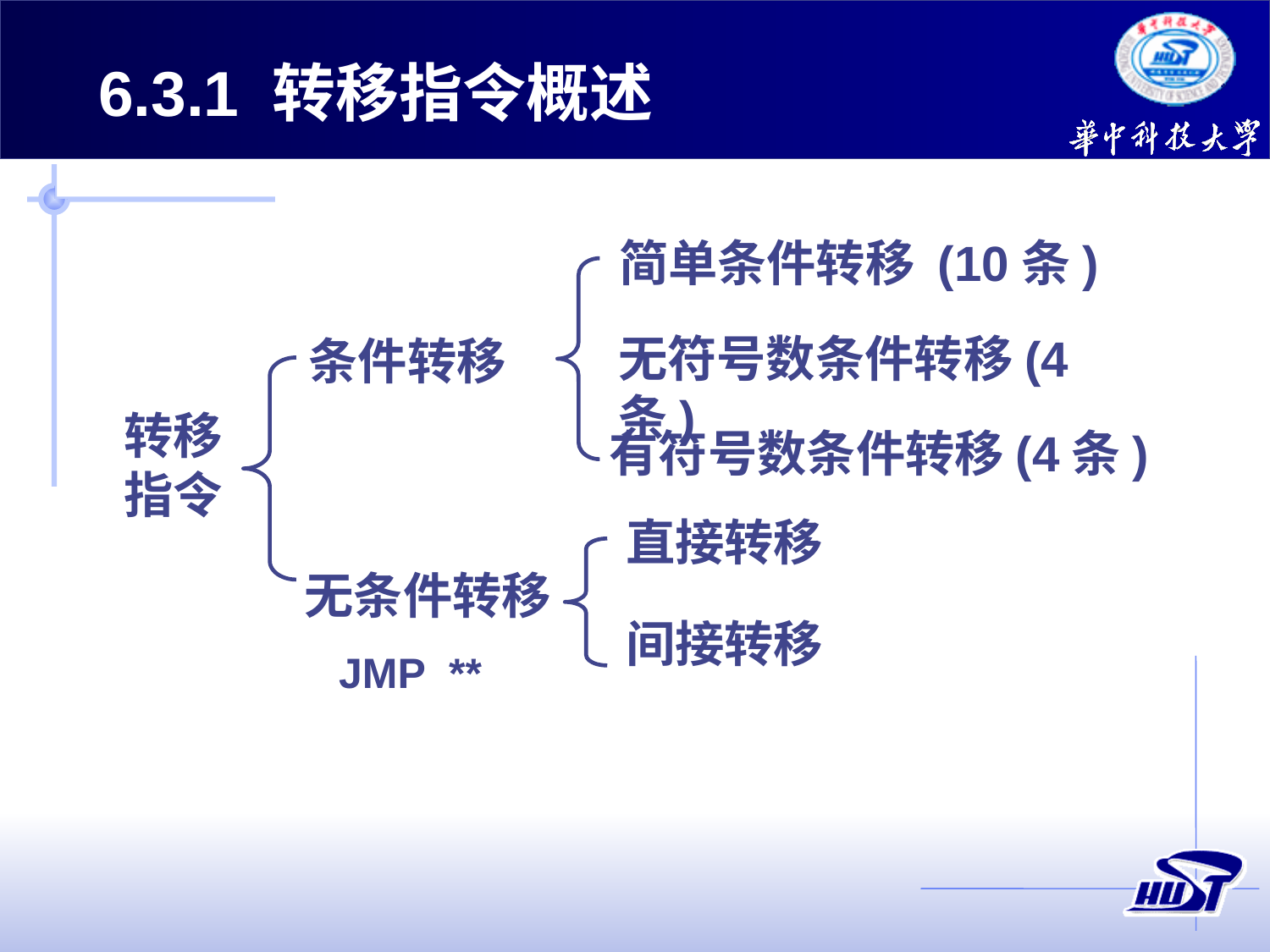

6.3.1 转移指令概述
简单条件转移 (10条)

无符号数条件转移(4条)
条件转移

转移指令
有符号数条件转移(4条)
直接转移

无条件转移
间接转移
JMP  **